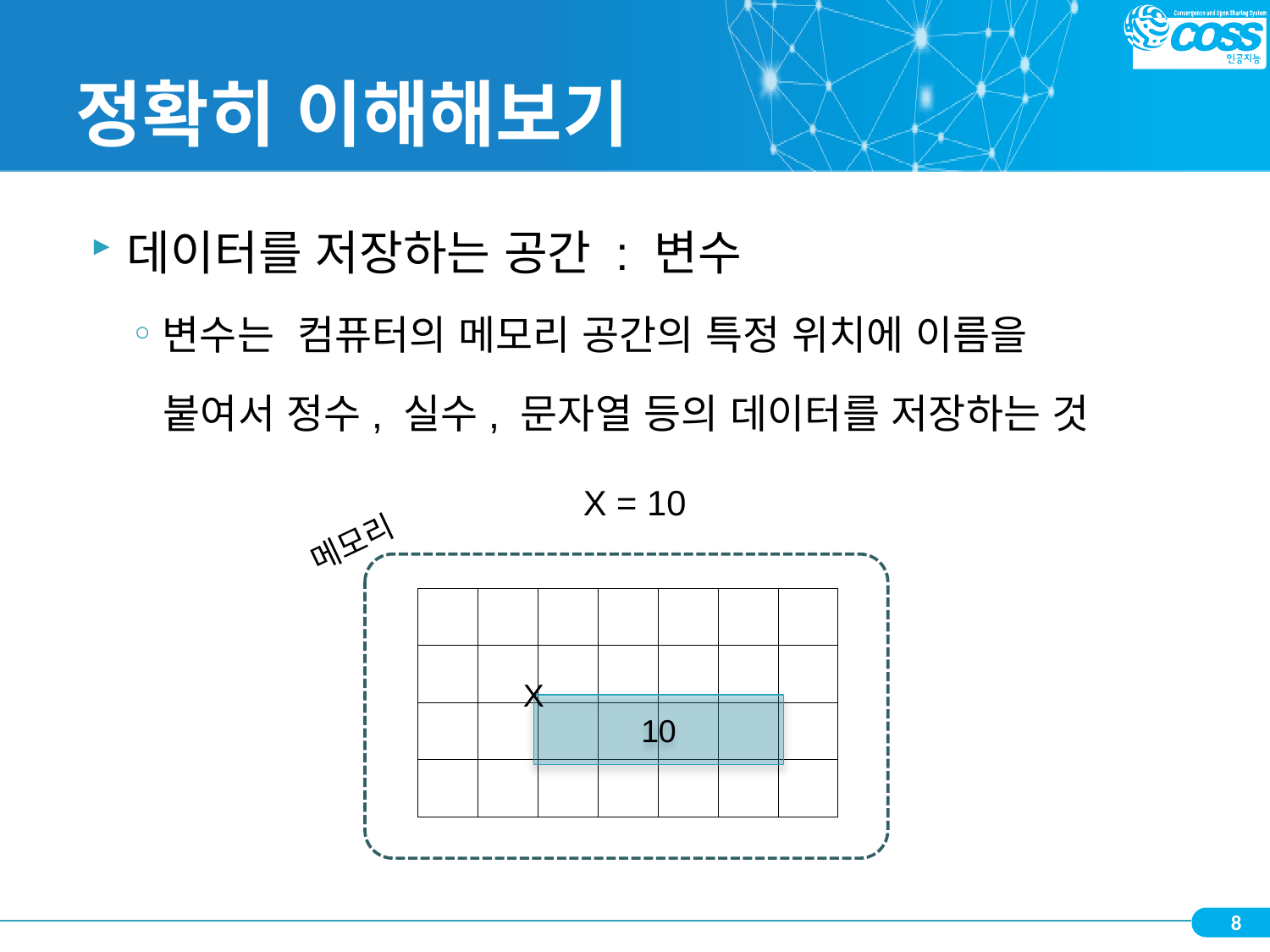

# 정확히 이해해보기
데이터를 저장하는 공간 : 변수
변수는  컴퓨터의 메모리 공간의 특정 위치에 이름을
  붙여서 정수, 실수, 문자열 등의 데이터를 저장하는 것
 X = 10
메모리

|  |  |  |  |  |  |  |
| --- | --- | --- | --- | --- | --- | --- |
|  |  |  |  |  |  |  |
|  |  |  |  |  |  |  |
|  |  |  |  |  |  |  |
X
10